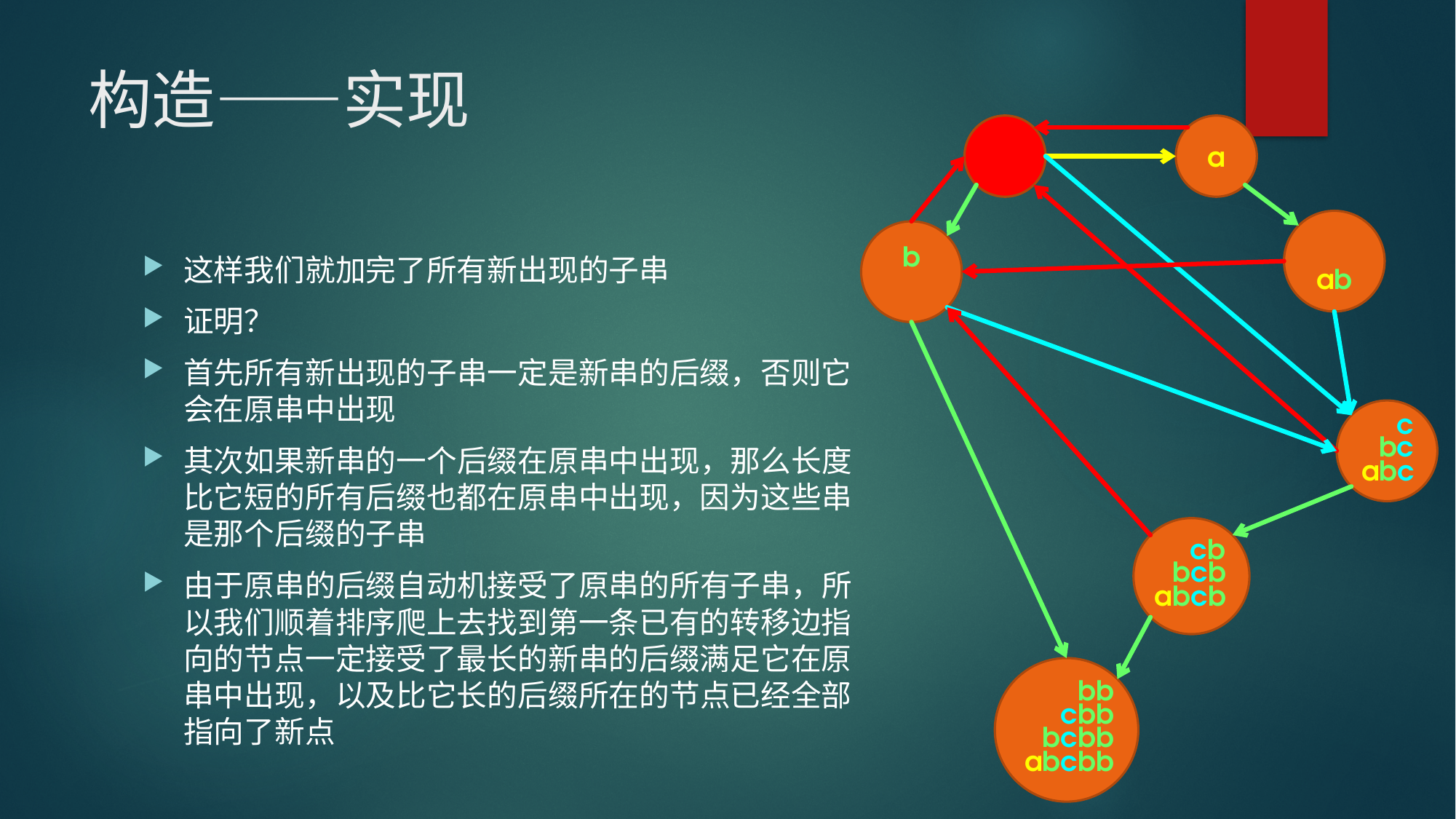

# 构造——实现

a

b
这样我们就加完了所有新出现的子串
证明？
首先所有新出现的子串一定是新串的后缀，否则它会在原串中出现
其次如果新串的一个后缀在原串中出现，那么长度比它短的所有后缀也都在原串中出现，因为这些串是那个后缀的子串
由于原串的后缀自动机接受了原串的所有子串，所以我们顺着排序爬上去找到第一条已有的转移边指向的节点一定接受了最长的新串的后缀满足它在原串中出现，以及比它长的后缀所在的节点已经全部指向了新点
ab

c
bc
abc

cb
bcb
abcb

bb
cbb
bcbb
abcbb